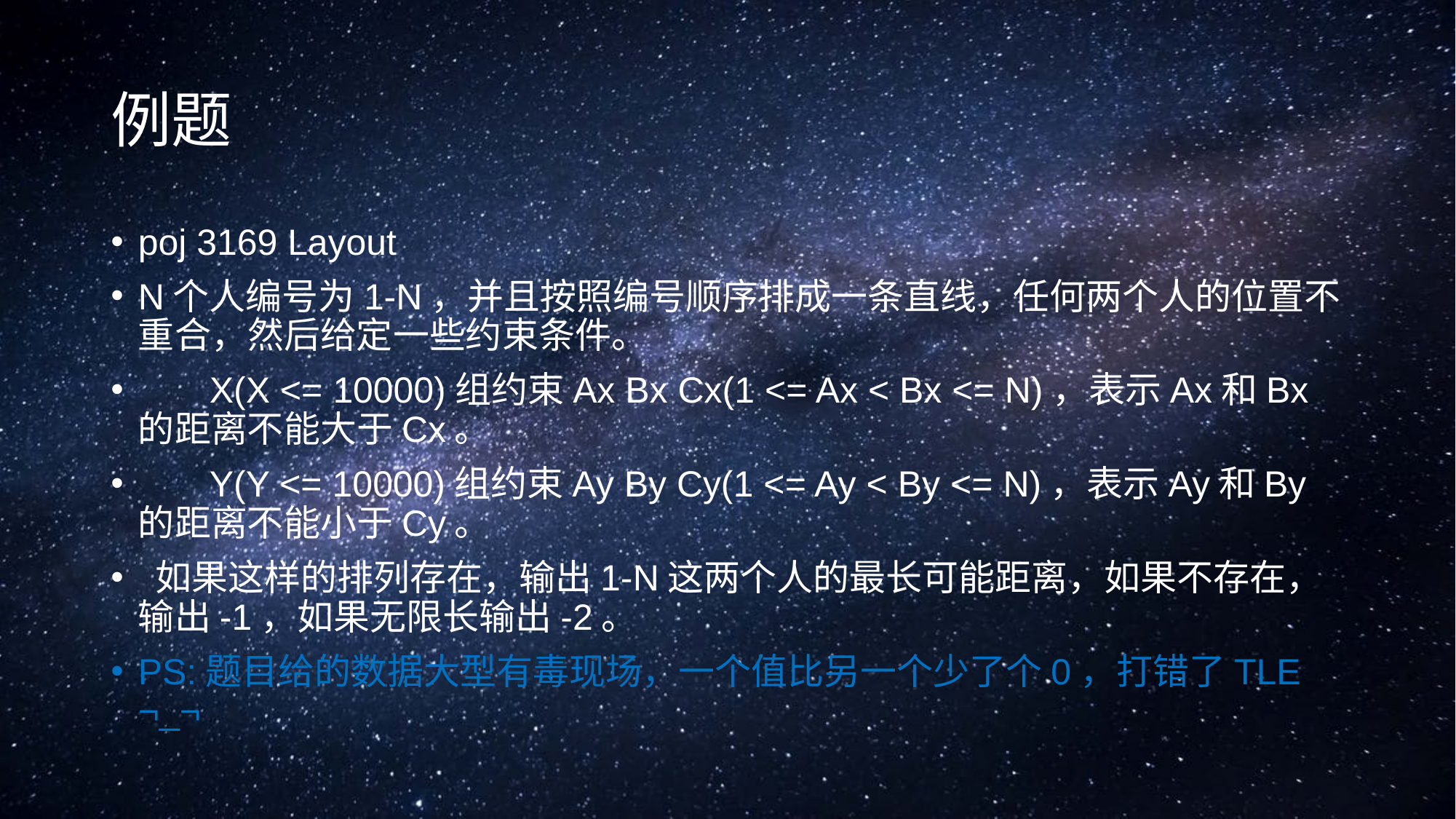

# 例题
poj 3169 Layout
N个人编号为1-N，并且按照编号顺序排成一条直线，任何两个人的位置不重合，然后给定一些约束条件。
       X(X <= 10000)组约束Ax Bx Cx(1 <= Ax < Bx <= N)，表示Ax和Bx的距离不能大于Cx。
       Y(Y <= 10000)组约束Ay By Cy(1 <= Ay < By <= N)，表示Ay和By的距离不能小于Cy。
 如果这样的排列存在，输出1-N这两个人的最长可能距离，如果不存在，输出-1，如果无限长输出-2。
PS:题目给的数据大型有毒现场，一个值比另一个少了个0，打错了TLE ¬_¬